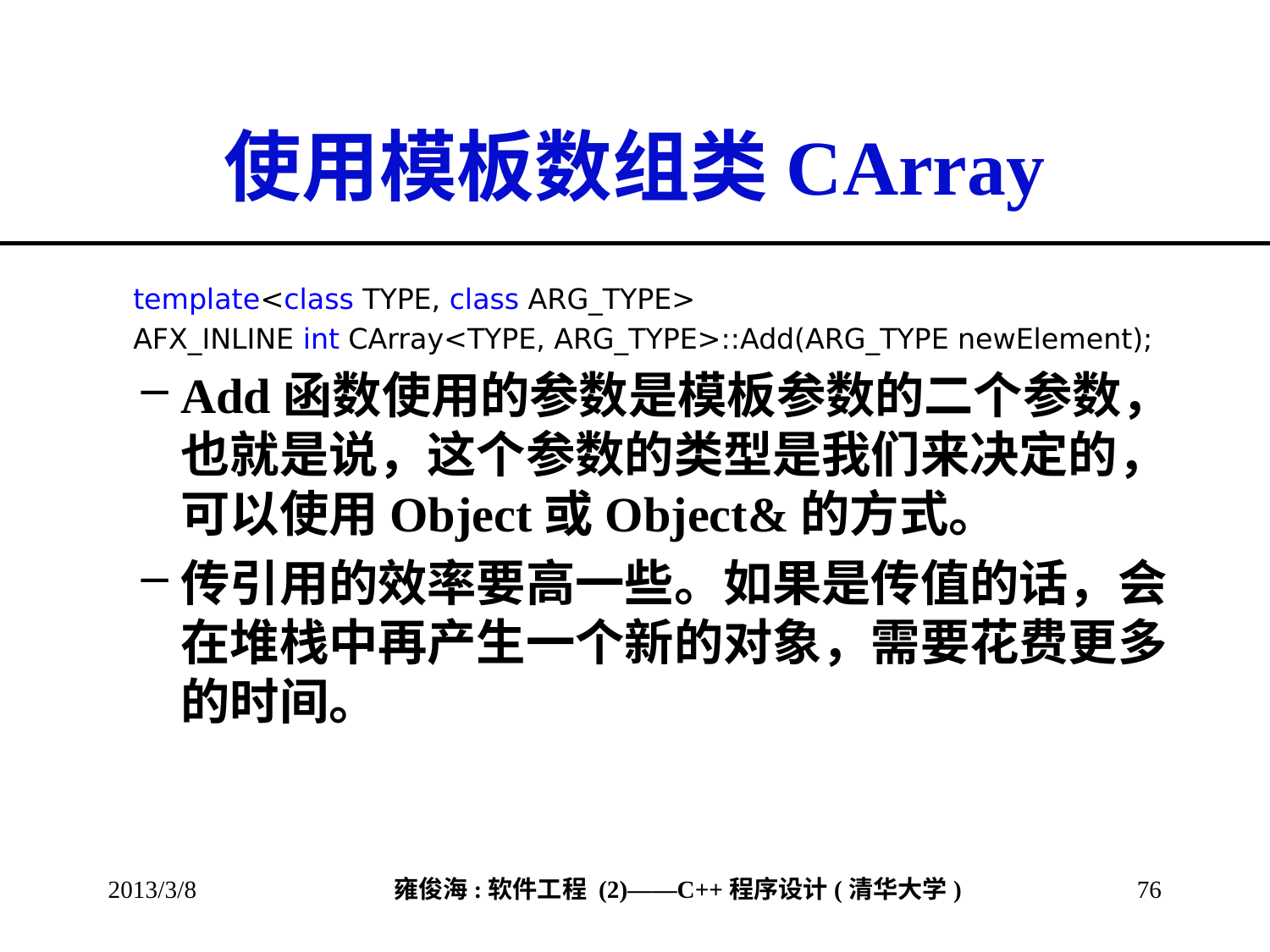

# 使用模板数组类CArray
template<class TYPE, class ARG_TYPE>
AFX_INLINE int CArray<TYPE, ARG_TYPE>::Add(ARG_TYPE newElement);
Add函数使用的参数是模板参数的二个参数，也就是说，这个参数的类型是我们来决定的，可以使用Object或Object&的方式。
传引用的效率要高一些。如果是传值的话，会在堆栈中再产生一个新的对象，需要花费更多的时间。
2013/3/8
76